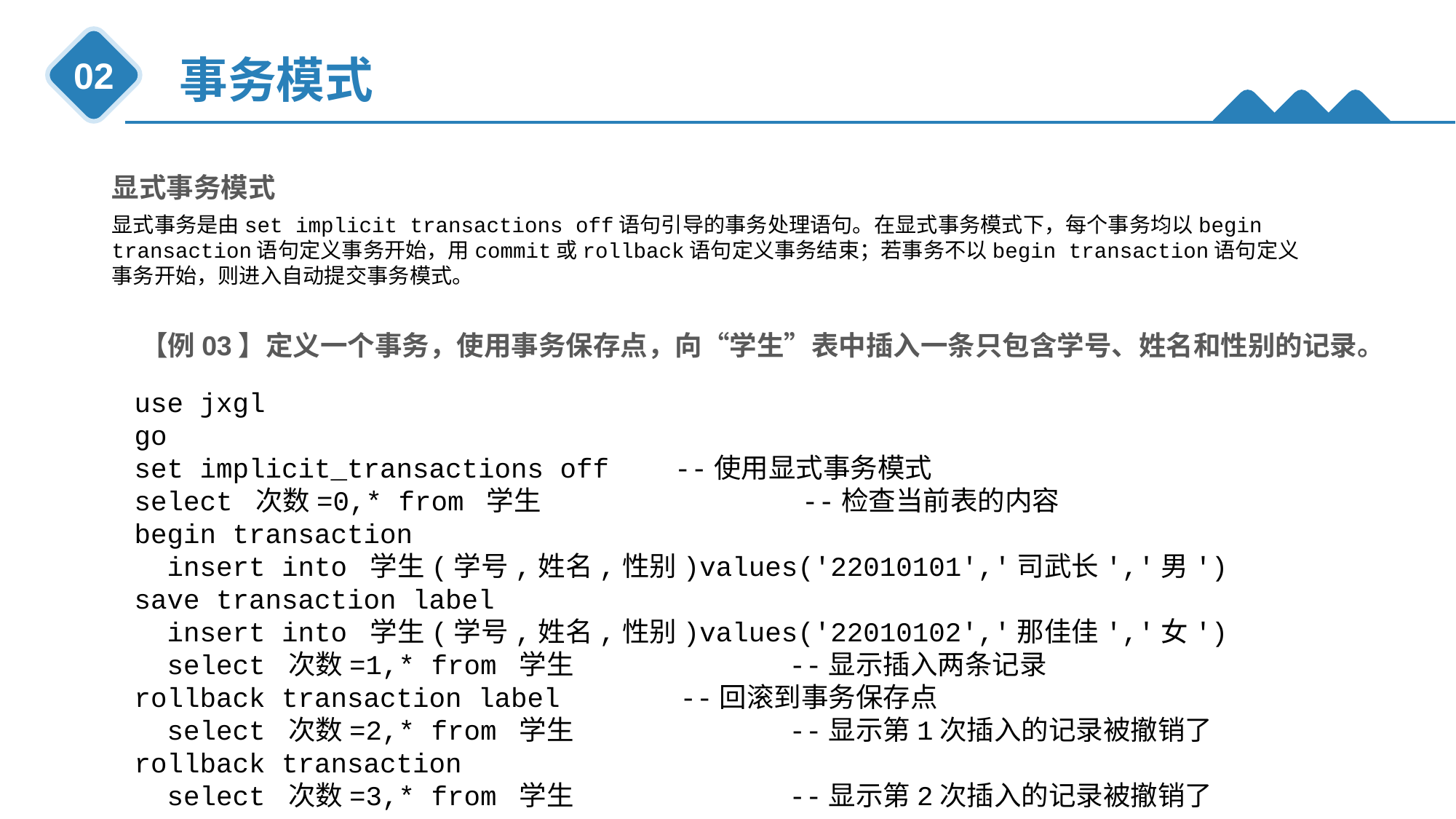

事务模式
02

显式事务模式
显式事务是由set implicit transactions off语句引导的事务处理语句。在显式事务模式下，每个事务均以begin transaction语句定义事务开始，用commit或rollback语句定义事务结束；若事务不以begin transaction语句定义事务开始，则进入自动提交事务模式。
【例03】定义一个事务，使用事务保存点，向“学生”表中插入一条只包含学号、姓名和性别的记录。
use jxgl
go
set implicit_transactions off    --使用显式事务模式
select 次数=0,* from 学生			 --检查当前表的内容
begin transaction
  insert into 学生(学号,姓名,性别)values('22010101','司武长','男')
save transaction label
  insert into 学生(学号,姓名,性别)values('22010102','那佳佳','女')
  select 次数=1,* from 学生		--显示插入两条记录
rollback transaction label		--回滚到事务保存点
  select 次数=2,* from 学生		--显示第1次插入的记录被撤销了
rollback transaction
  select 次数=3,* from 学生		--显示第2次插入的记录被撤销了